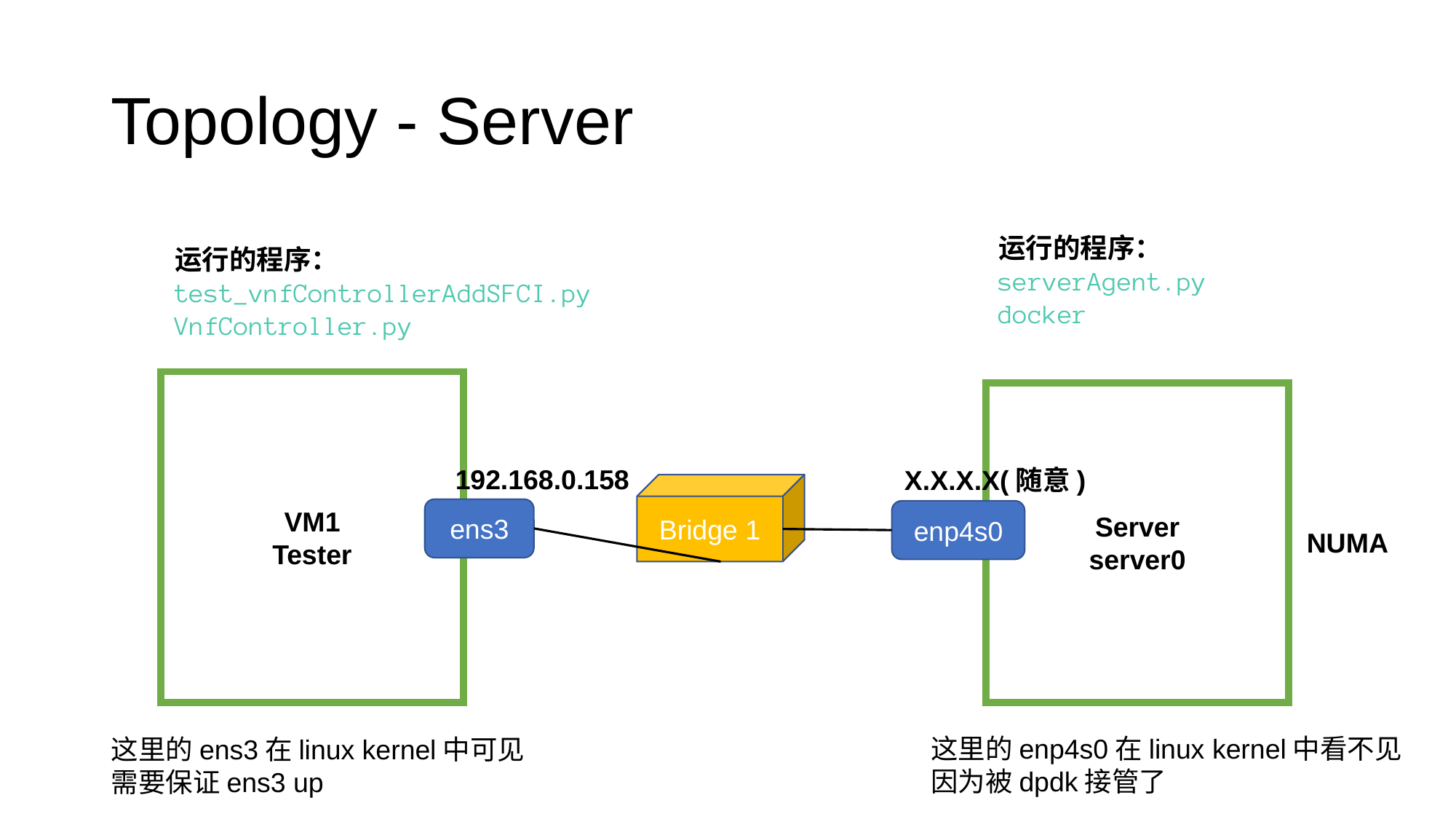

# Topology - Server
运行的程序：
serverAgent.py
docker
运行的程序：
test_vnfControllerAddSFCI.py
VnfController.py
VM1
Tester
Server
server0
192.168.0.158
X.X.X.X(随意)
Bridge 1
ens3
enp4s0
NUMA
这里的enp4s0在linux kernel中看不见
因为被dpdk接管了
这里的ens3在linux kernel中可见
需要保证ens3 up